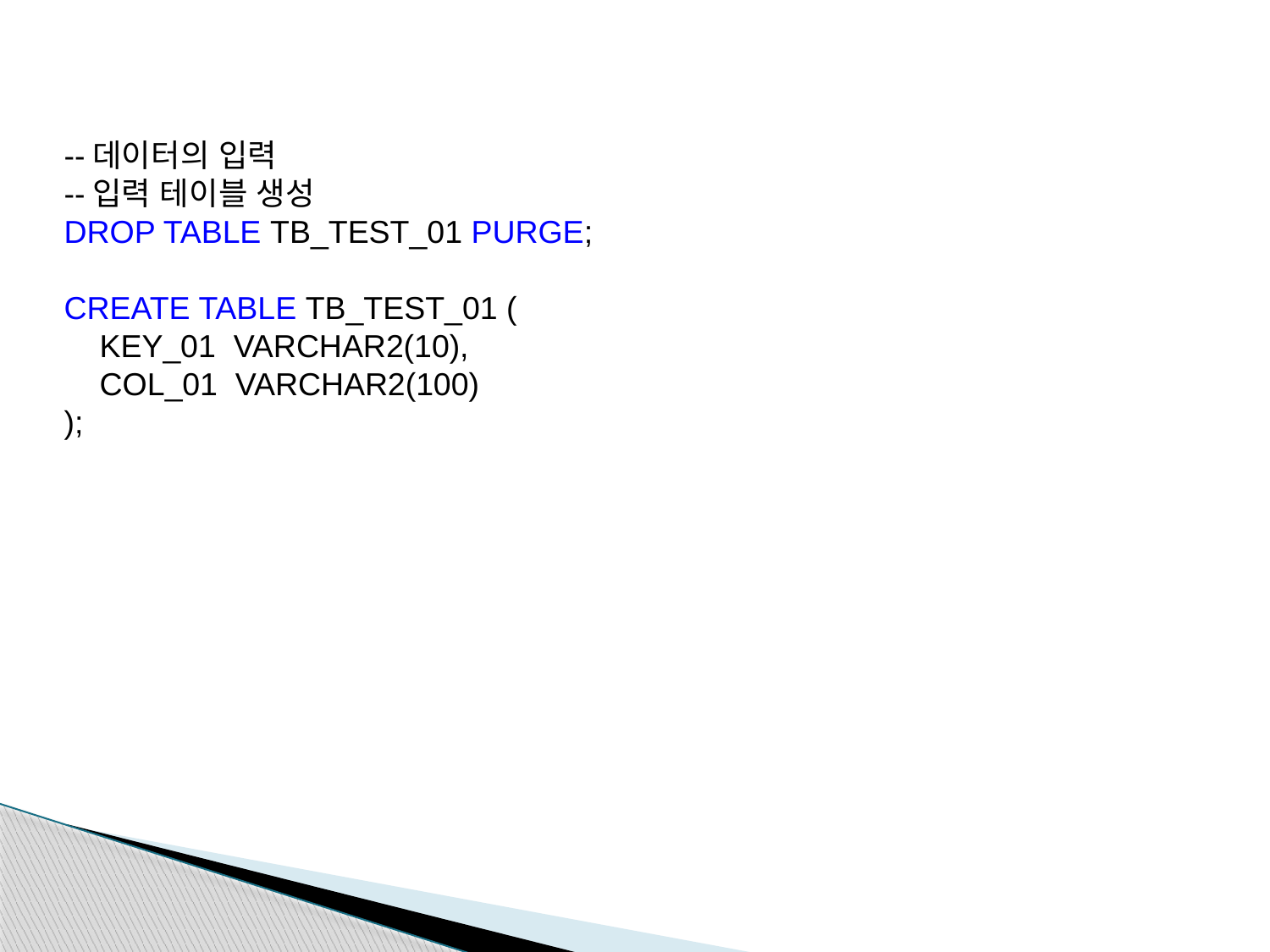

--데이터의 입력
--입력 테이블 생성
DROP TABLE TB_TEST_01 PURGE;

CREATE TABLE TB_TEST_01 (
    KEY_01  VARCHAR2(10),
    COL_01  VARCHAR2(100)
);